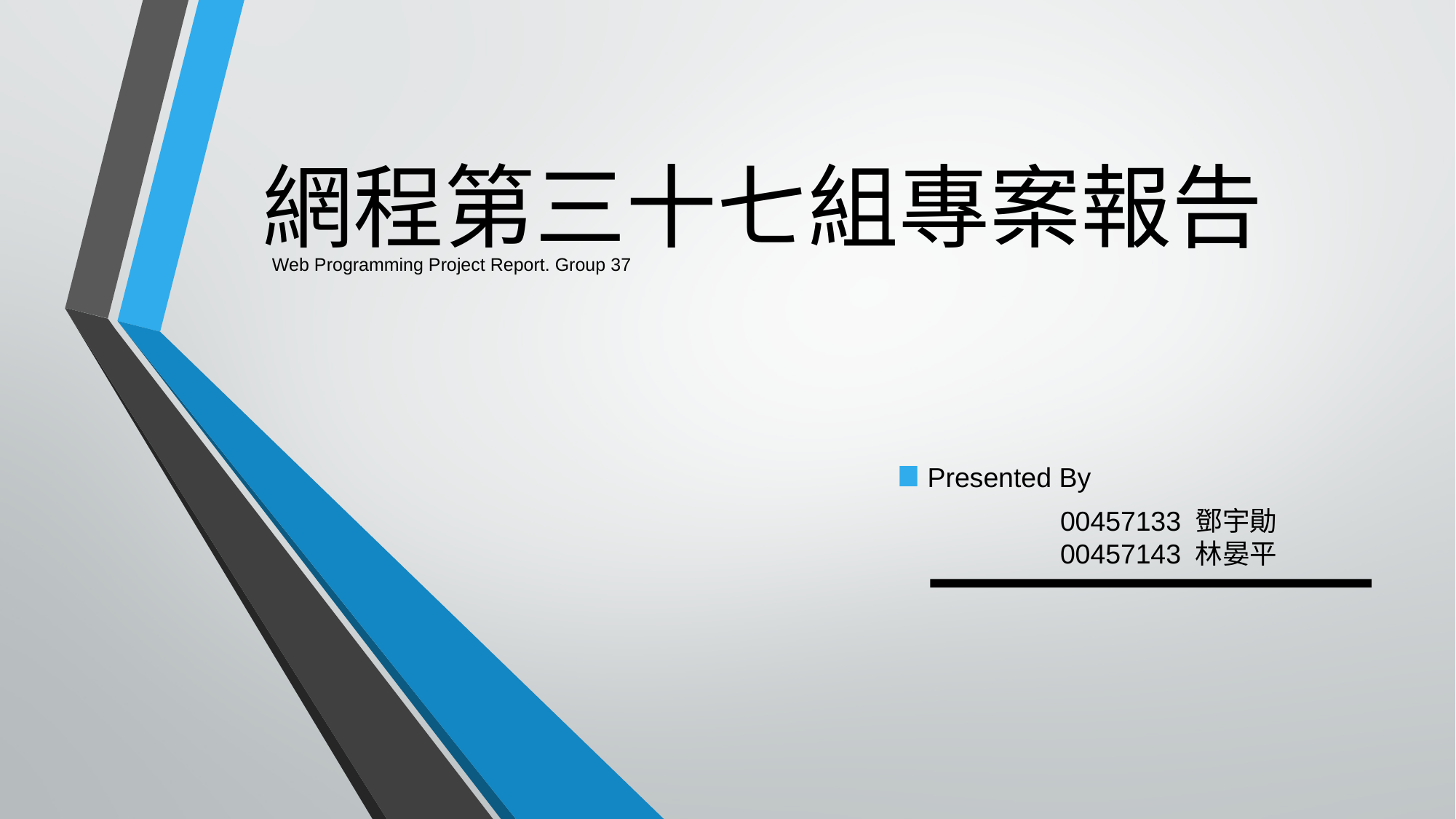

# 網程第三十七組專案報告
Web Programming Project Report. Group 37
Presented By

00457133 鄧宇勛
00457143 林晏平